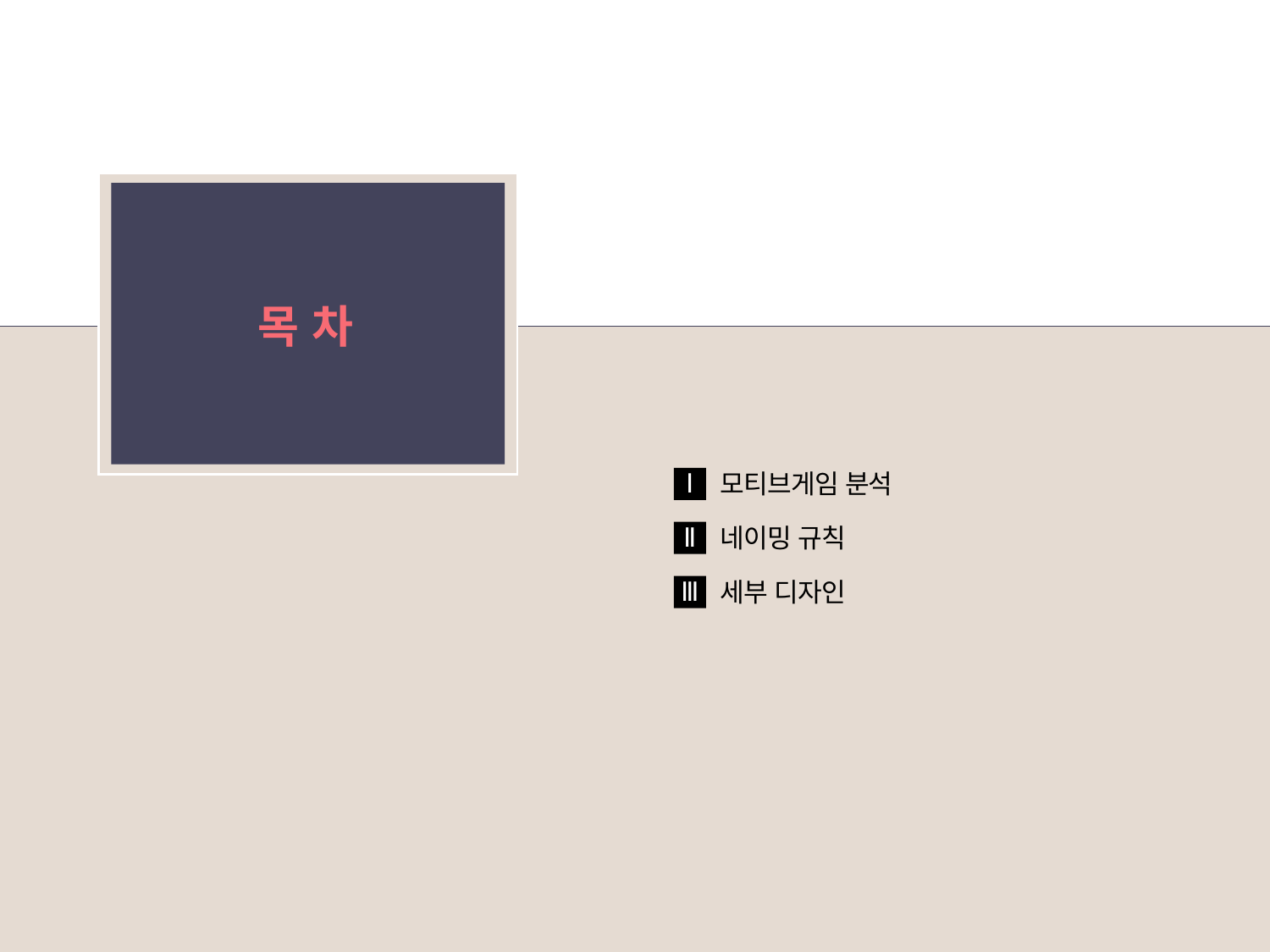

목 차
모티브게임 분석
Ⅰ
네이밍 규칙
Ⅱ
세부 디자인
Ⅲ